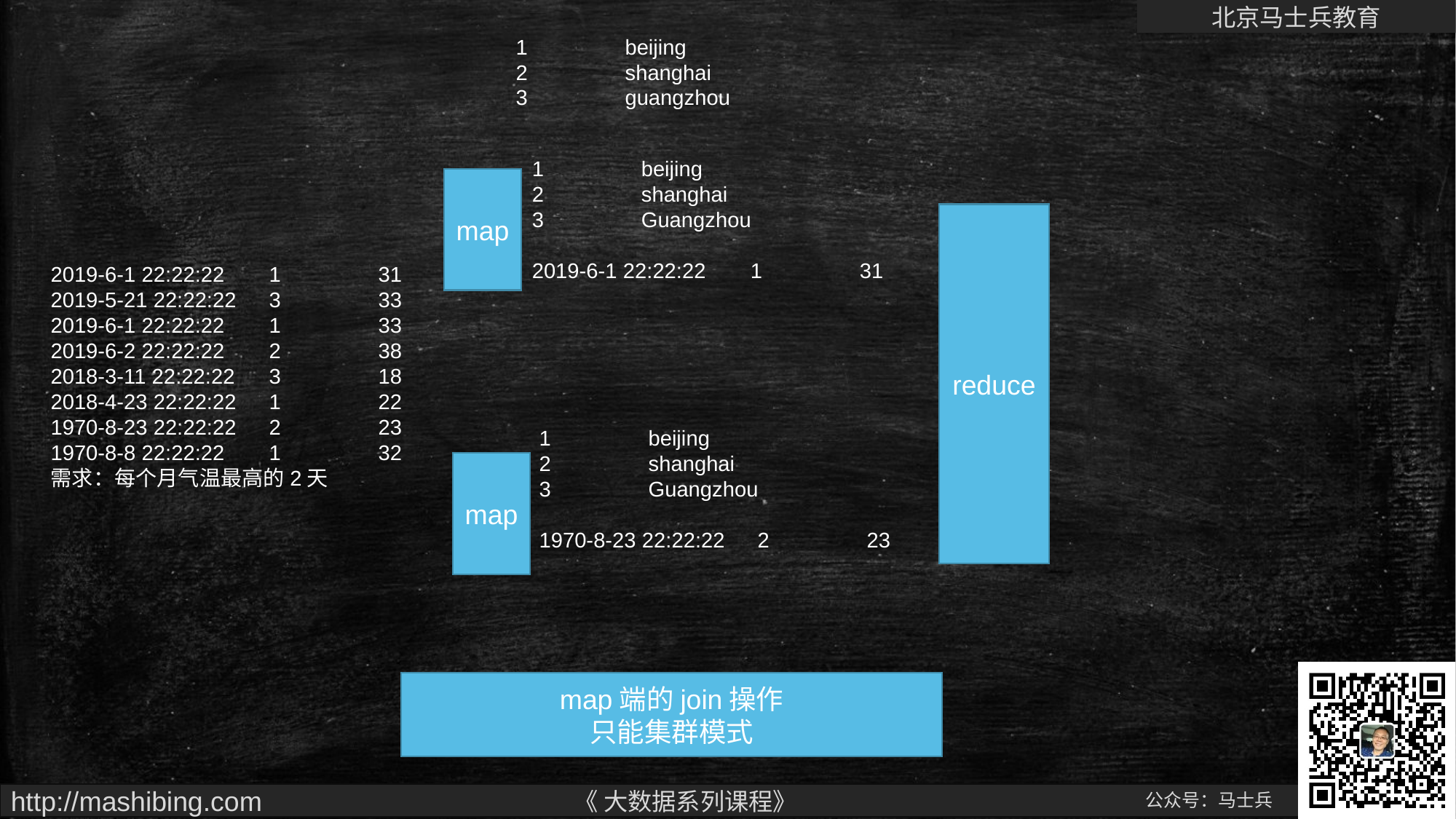

1	beijing
2	shanghai
3	guangzhou

1	beijing
2	shanghai
3	Guangzhou

2019-6-1 22:22:22	1	31

map
reduce
2019-6-1 22:22:22	1	31
2019-5-21 22:22:22	3	33
2019-6-1 22:22:22	1	33
2019-6-2 22:22:22	2	38
2018-3-11 22:22:22	3	18
2018-4-23 22:22:22	1	22
1970-8-23 22:22:22	2	23
1970-8-8 22:22:22	1	32
需求：每个月气温最高的2天

1	beijing
2	shanghai
3	Guangzhou
1970-8-23 22:22:22	2	23

map
map端的join操作
只能集群模式